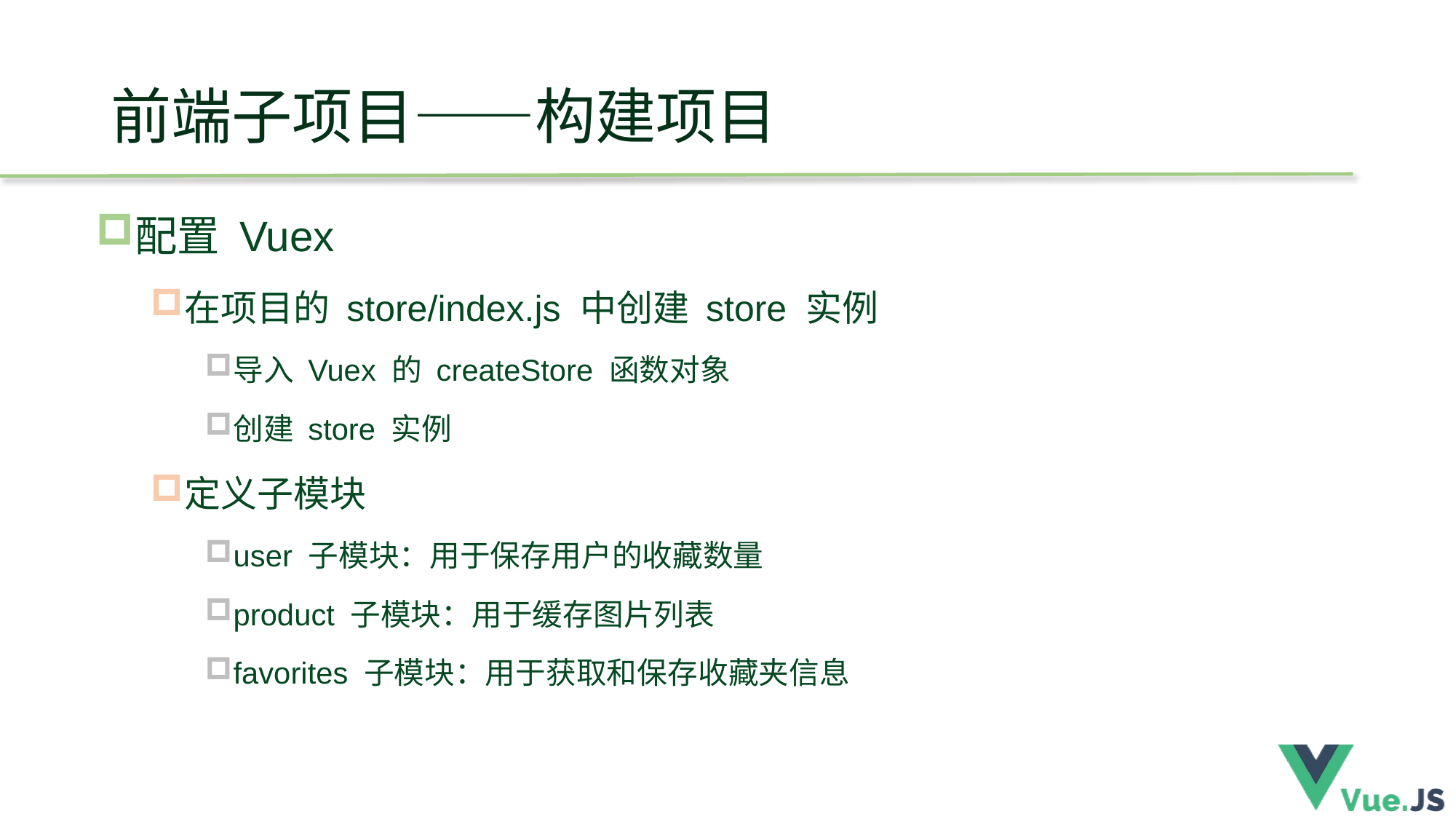

# 前端子项目——构建项目
配置 Vuex
在项目的 store/index.js 中创建 store 实例
导入 Vuex 的 createStore 函数对象
创建 store 实例
定义子模块
user 子模块：用于保存用户的收藏数量
product 子模块：用于缓存图片列表
favorites 子模块：用于获取和保存收藏夹信息